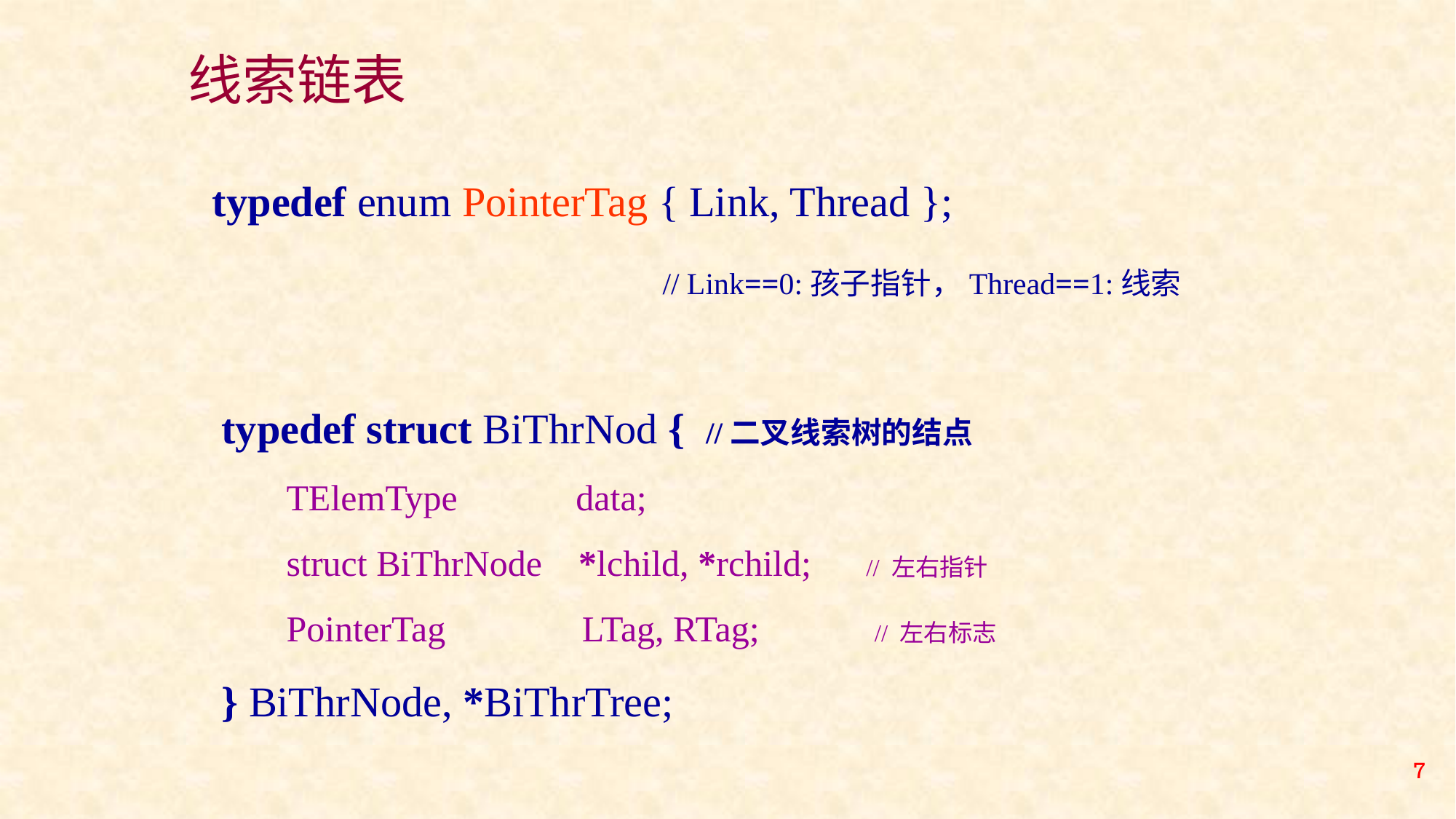

线索链表
typedef enum PointerTag { Link, Thread };
                                 // Link==0:孩子指针，Thread==1:线索
typedef struct BiThrNod {  //二叉线索树的结点
TElemType             data;
struct BiThrNode    *lchild, *rchild;      // 左右指针
PointerTag               LTag, RTag;             // 左右标志
} BiThrNode, *BiThrTree;
7